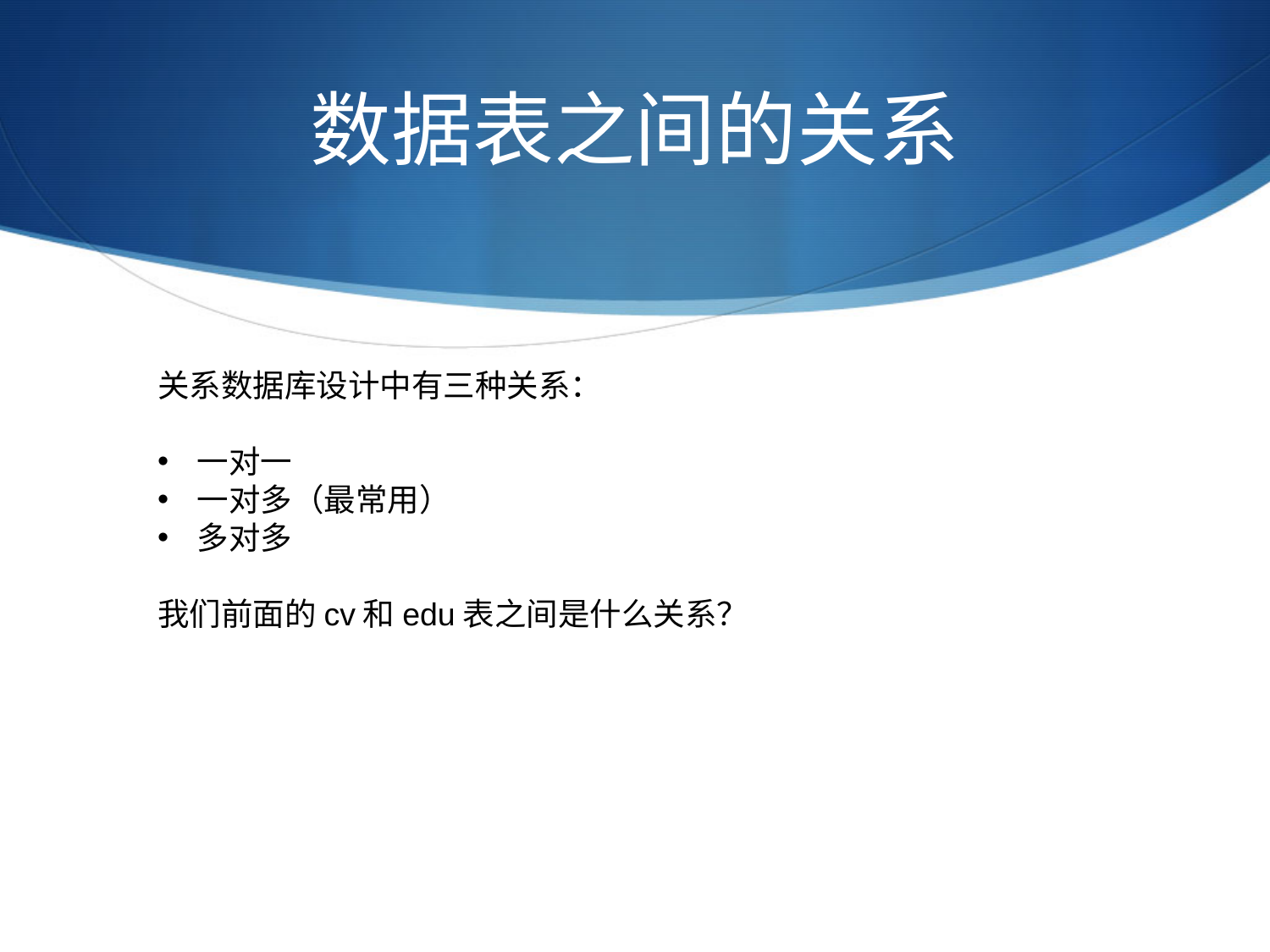

# 数据表之间的关系
关系数据库设计中有三种关系：

一对一
一对多（最常用）
多对多

我们前面的cv和edu表之间是什么关系？